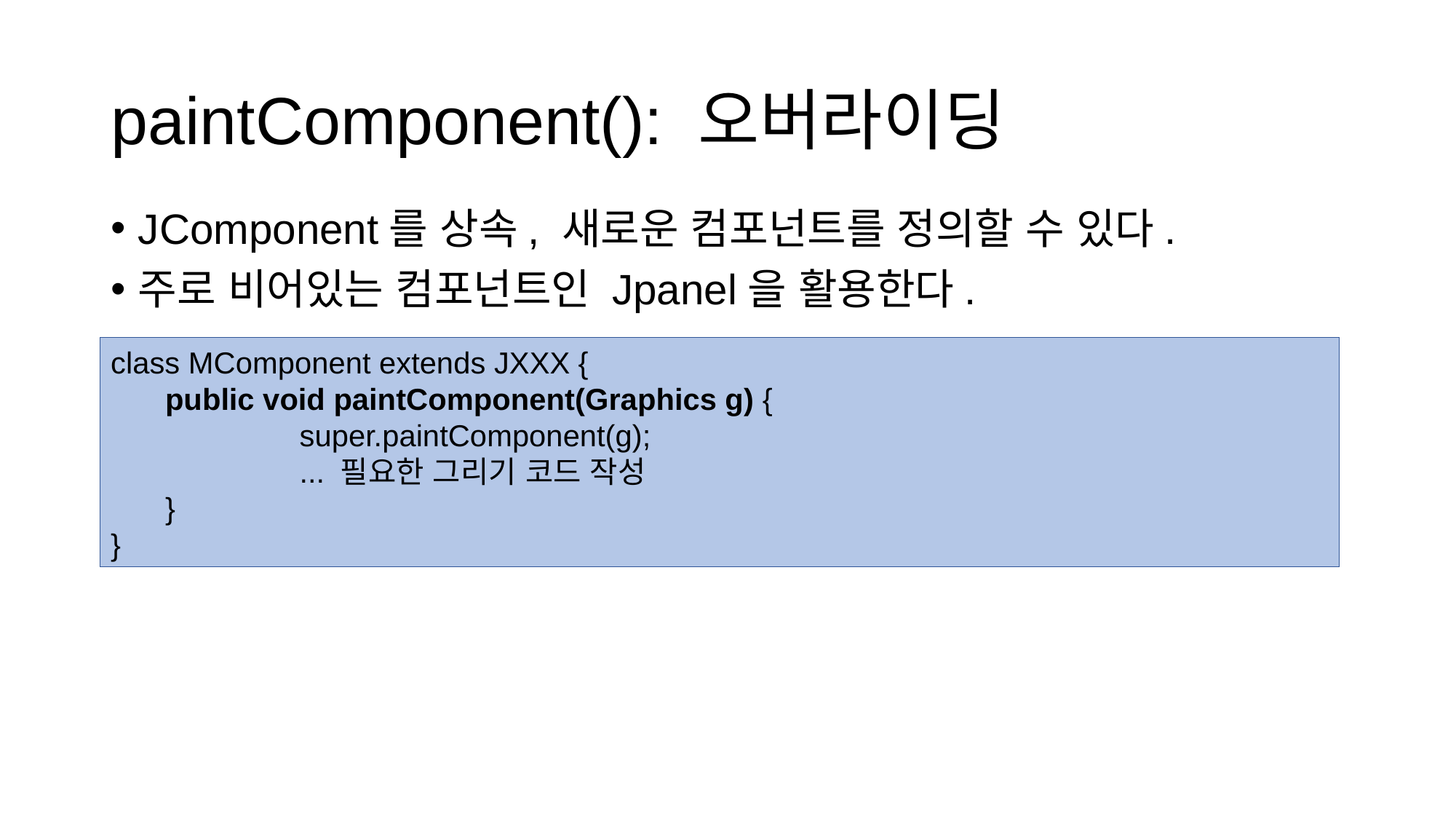

# paintComponent(): 오버라이딩
JComponent를 상속, 새로운 컴포넌트를 정의할 수 있다.
주로 비어있는 컴포넌트인 Jpanel을 활용한다.
class MComponent extends JXXX {
public void paintComponent(Graphics g) {
	   super.paintComponent(g);
	   ... 필요한 그리기 코드 작성
}
}